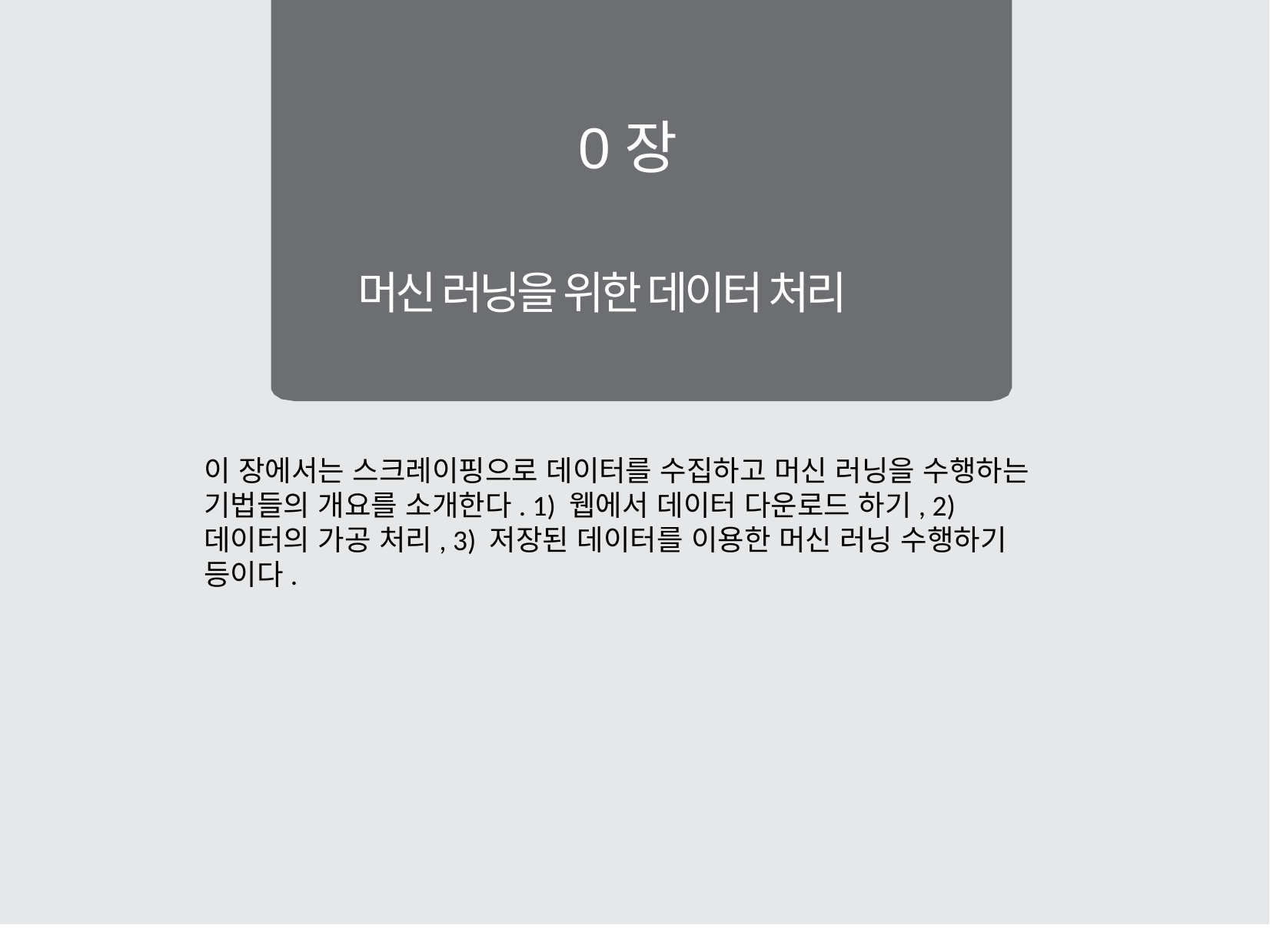

0장
# 머신 러닝을 위한 데이터 처리
이 장에서는 스크레이핑으로 데이터를 수집하고 머신 러닝을 수행하는 기법들의 개요를 소개한다. 1) 웹에서 데이터 다운로드 하기, 2) 데이터의 가공 처리, 3) 저장된 데이터를 이용한 머신 러닝 수행하기 등이다.